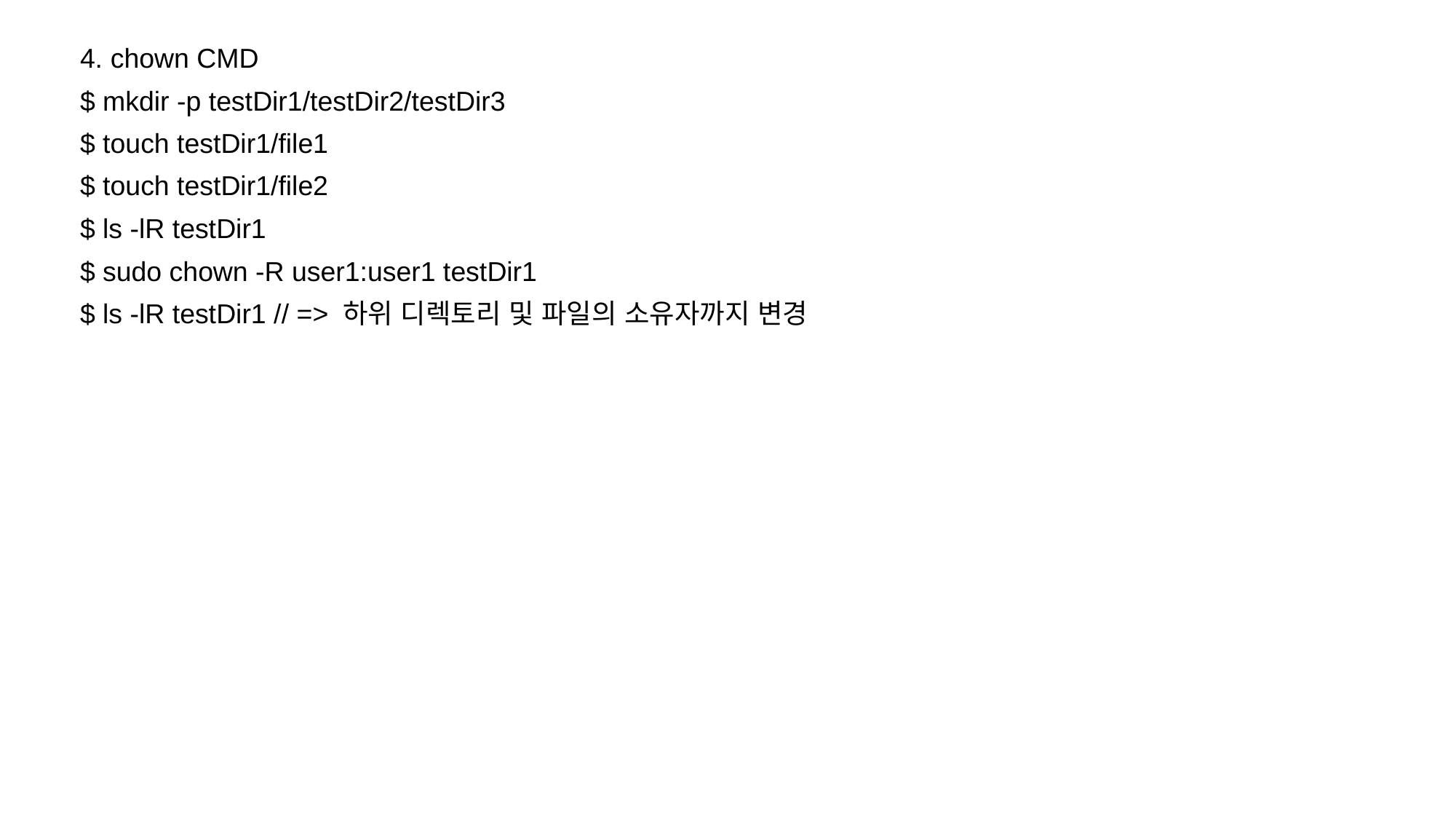

4. chown CMD
$ mkdir -p testDir1/testDir2/testDir3
$ touch testDir1/file1
$ touch testDir1/file2
$ ls -lR testDir1
$ sudo chown -R user1:user1 testDir1
$ ls -lR testDir1 // => 하위 디렉토리 및 파일의 소유자까지 변경